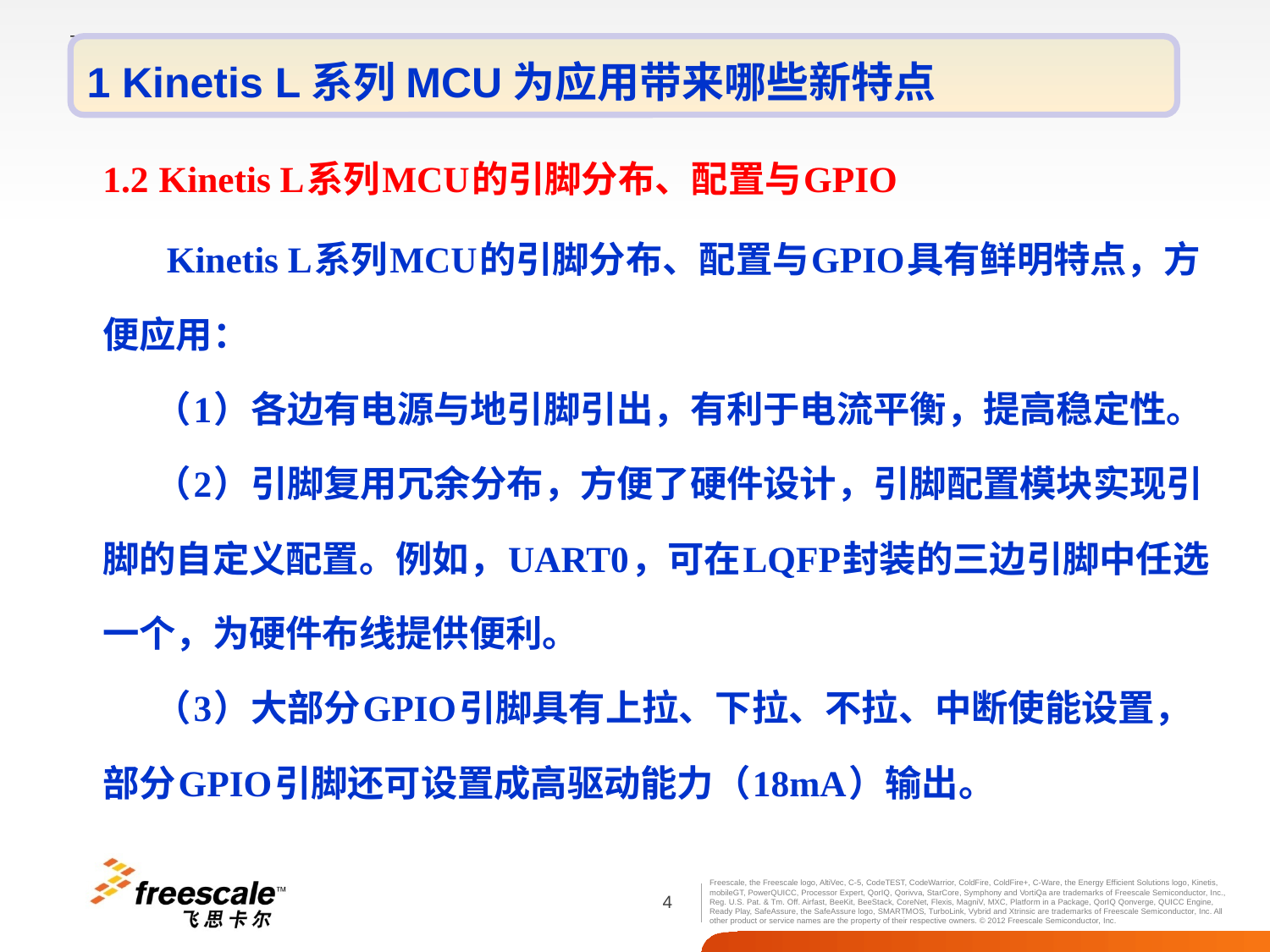

1 Kinetis L系列MCU为应用带来哪些新特点
1.2 Kinetis L系列MCU的引脚分布、配置与GPIO
       Kinetis L系列MCU的引脚分布、配置与GPIO具有鲜明特点，方便应用：
      （1）各边有电源与地引脚引出，有利于电流平衡，提高稳定性。
      （2）引脚复用冗余分布，方便了硬件设计，引脚配置模块实现引脚的自定义配置。例如，UART0，可在LQFP封装的三边引脚中任选一个，为硬件布线提供便利。
      （3）大部分GPIO引脚具有上拉、下拉、不拉、中断使能设置，部分GPIO引脚还可设置成高驱动能力（18mA）输出。